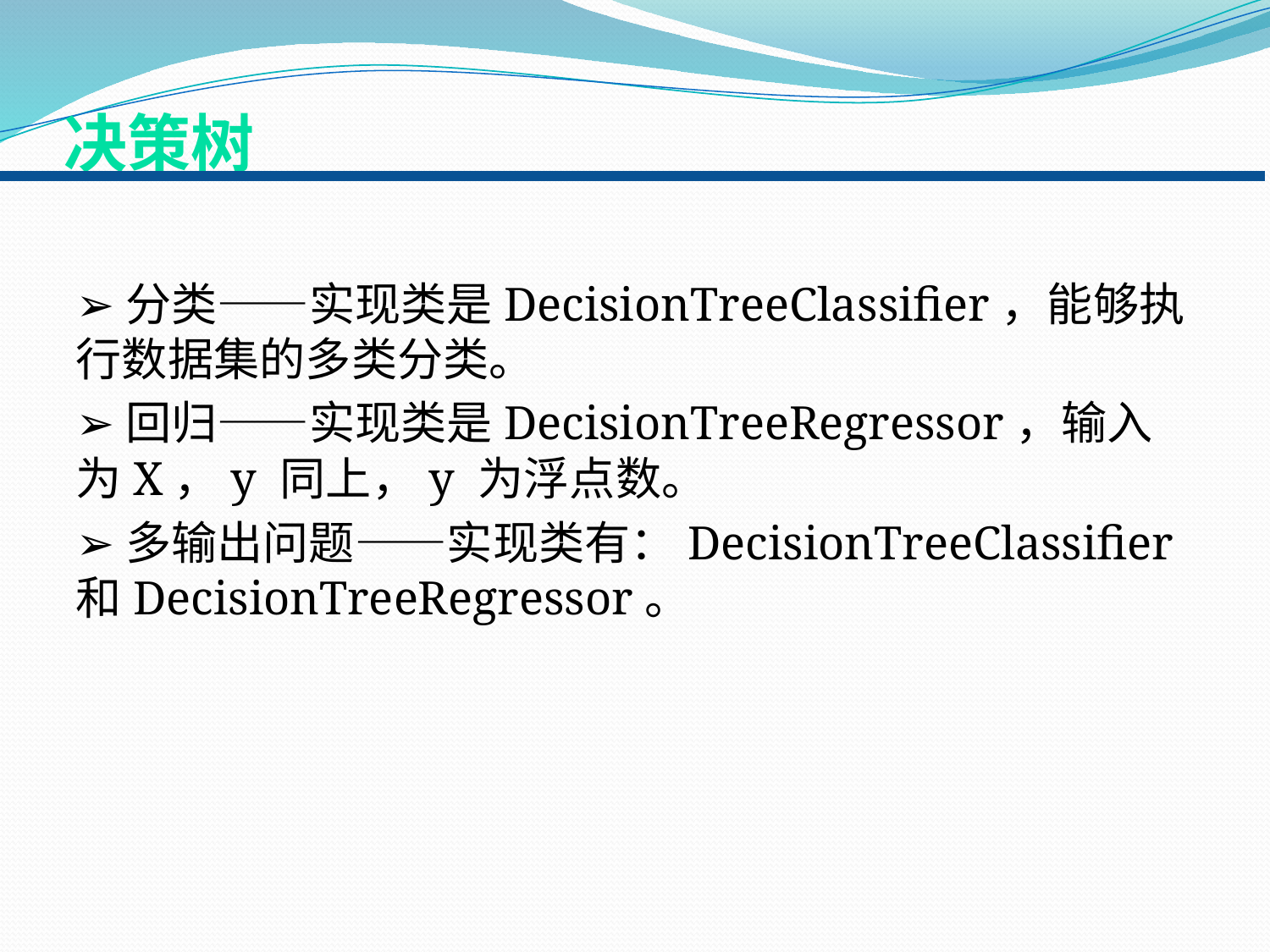

# 决策树
➢分类——实现类是DecisionTreeClassifier，能够执行数据集的多类分类。
➢回归——实现类是DecisionTreeRegressor，输入为X，y 同上，y 为浮点数。
➢多输出问题——实现类有：DecisionTreeClassifier 和DecisionTreeRegressor。